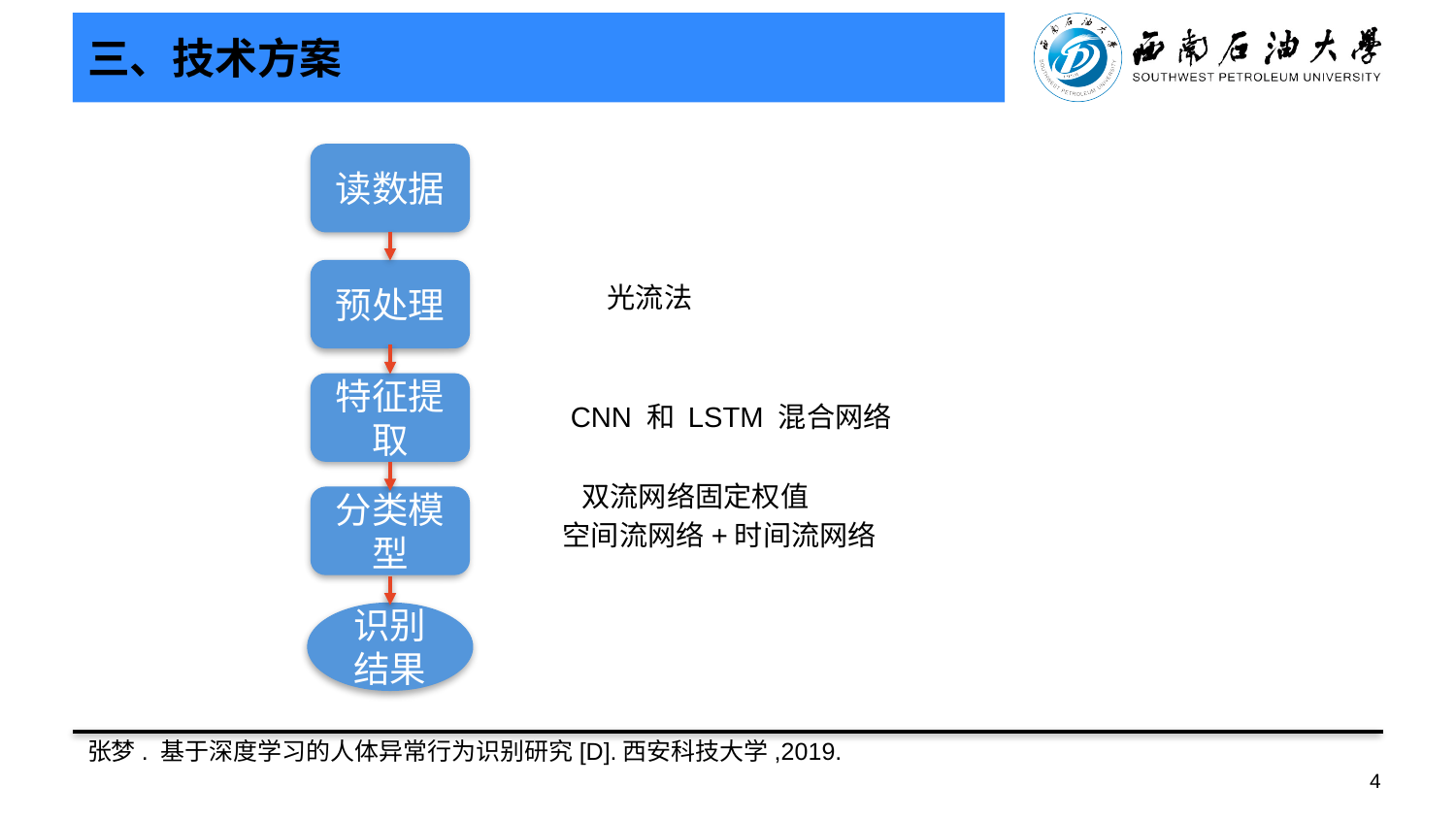

# 三、技术方案

      光流法

 CNN 和 LSTM 混合网络

  双流网络固定权值
空间流网络+时间流网络
读数据
预处理
特征提取
分类模型
识别结果

张梦. 基于深度学习的人体异常行为识别研究[D].西安科技大学,2019.